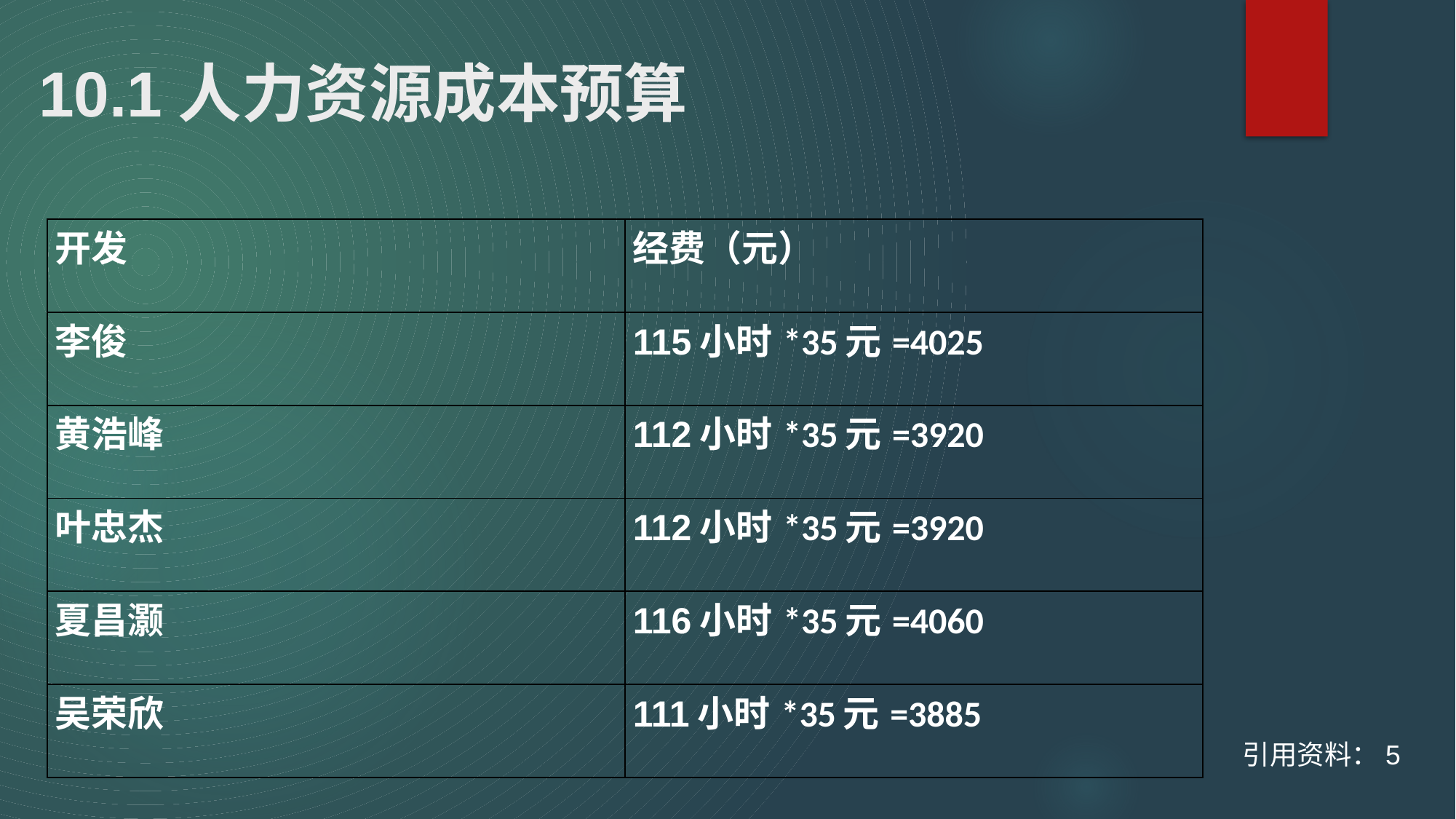

# 10.1人力资源成本预算
| 开发 | 经费（元） |
| --- | --- |
| 李俊 | 115小时\*35元=4025 |
| 黄浩峰 | 112小时\*35元=3920 |
| 叶忠杰 | 112小时\*35元=3920 |
| 夏昌灏 | 116小时\*35元=4060 |
| 吴荣欣 | 111小时\*35元=3885 |
引用资料：5